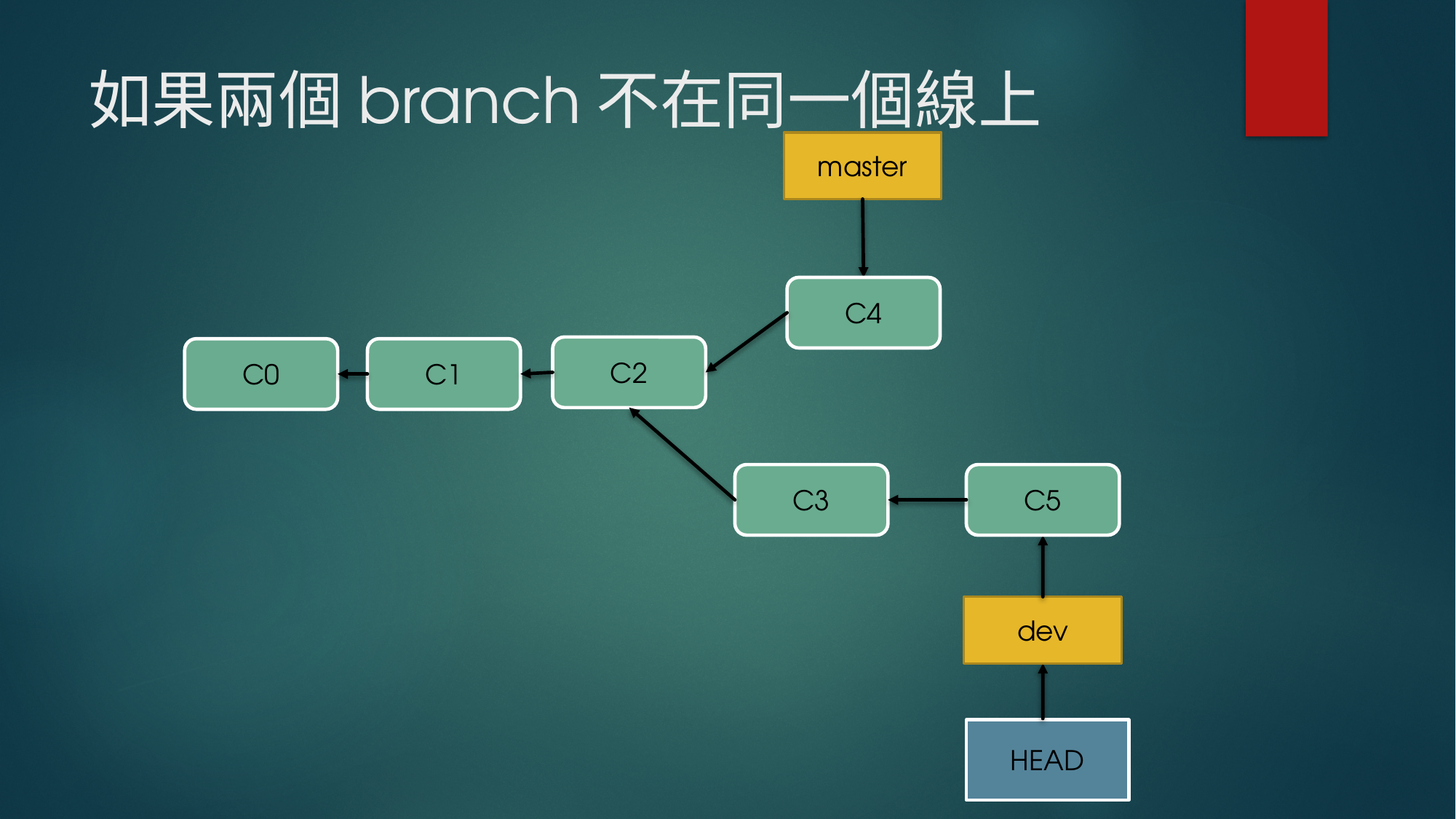

# 如果兩個branch不在同一個線上
master

C4
C2
C0
C1
C5
C3
dev
HEAD